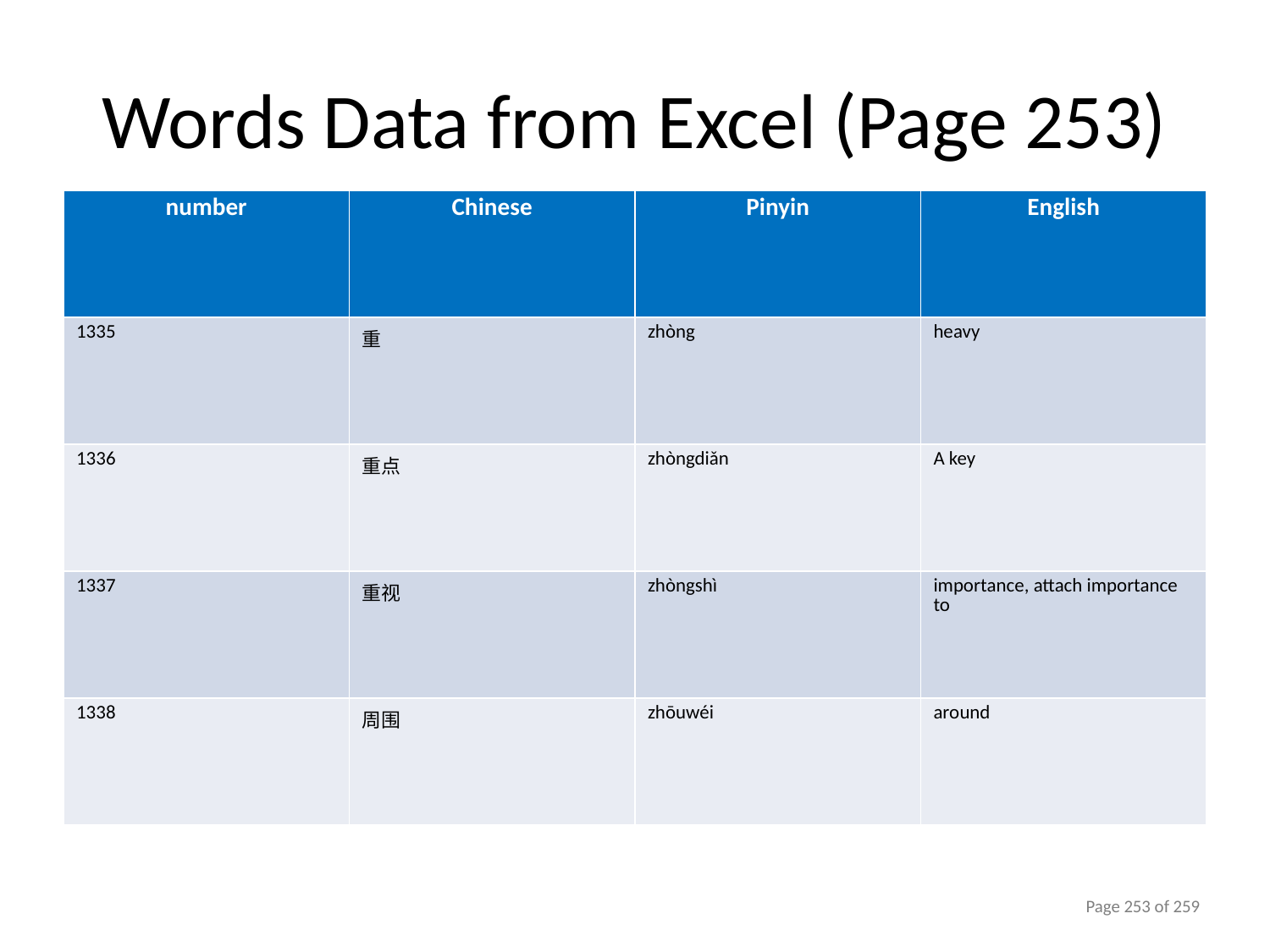

# Words Data from Excel (Page 253)
| number | Chinese | Pinyin | English |
| --- | --- | --- | --- |
| 1335 | 重 | zhòng | heavy |
| 1336 | 重点 | zhòngdiǎn | A key |
| 1337 | 重视 | zhòngshì | importance, attach importance to |
| 1338 | 周围 | zhōuwéi | around |

Page 253 of 259